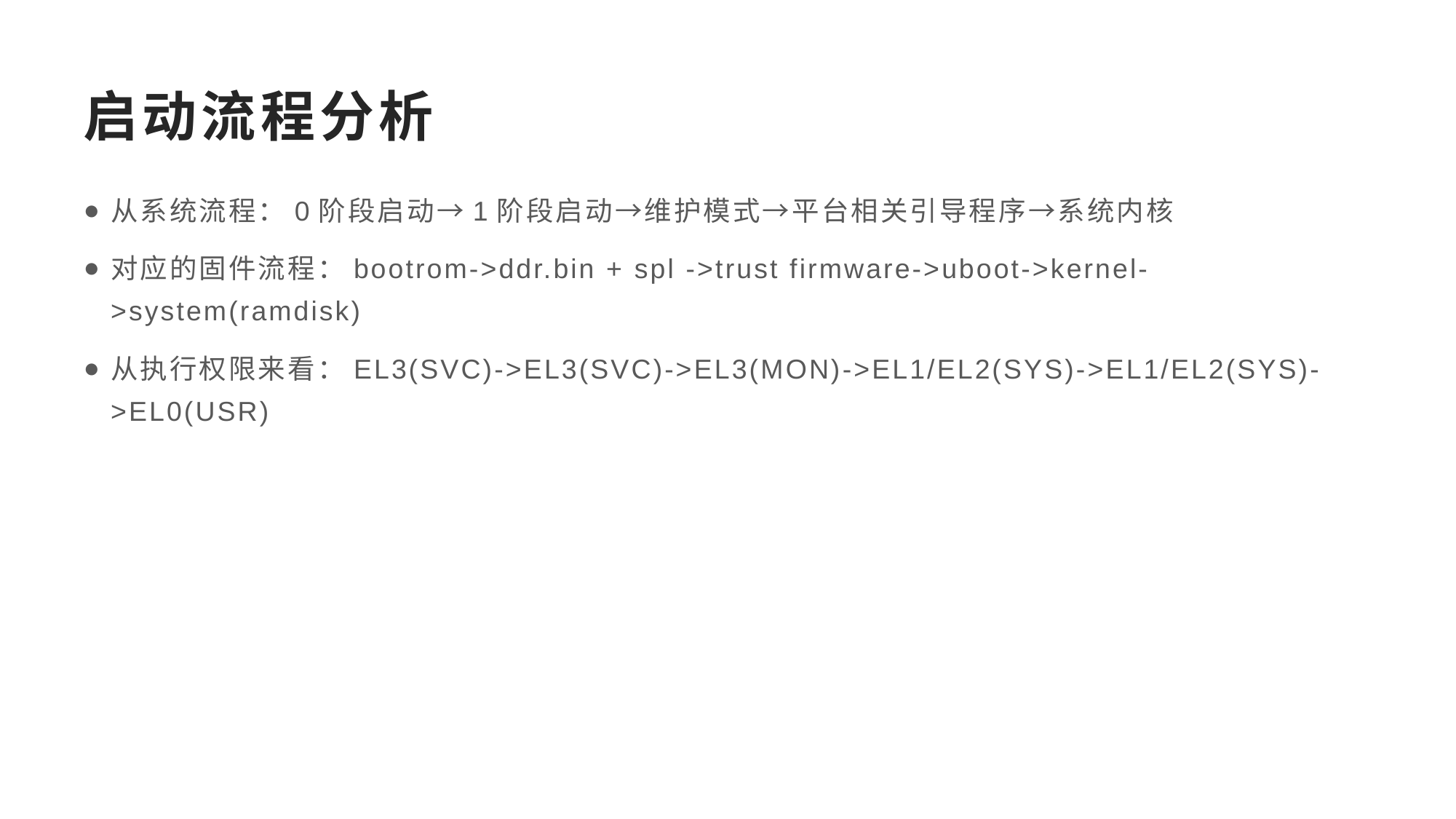

# 启动流程分析
从系统流程：0阶段启动→1阶段启动→维护模式→平台相关引导程序→系统内核
对应的固件流程：bootrom->ddr.bin + spl ->trust firmware->uboot->kernel->system(ramdisk)
从执行权限来看：EL3(SVC)->EL3(SVC)->EL3(MON)->EL1/EL2(SYS)->EL1/EL2(SYS)->EL0(USR)